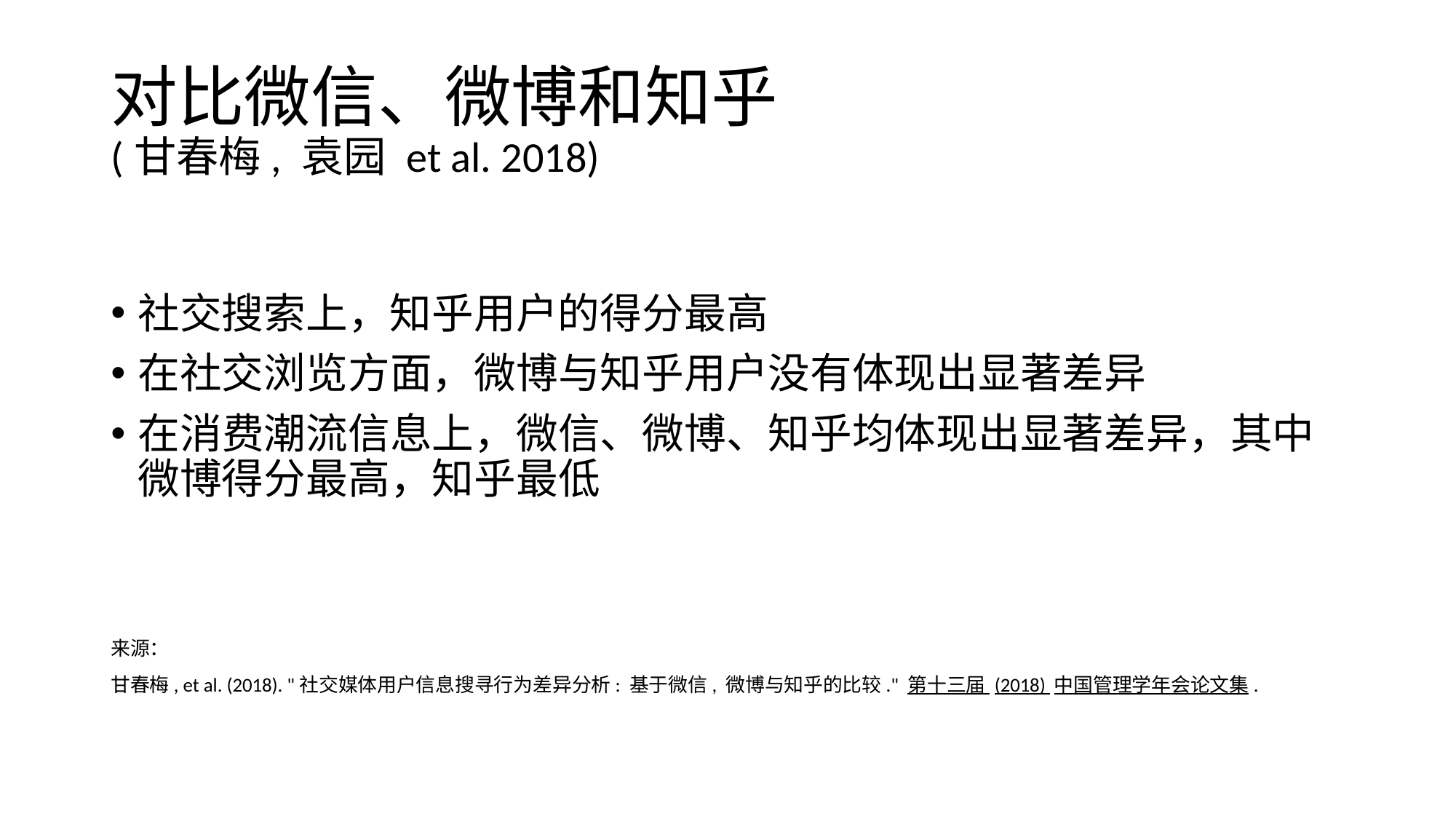

# 对比微信、微博和知乎 (甘春梅, 袁园 et al. 2018)
社交搜索上，知乎用户的得分最高
在社交浏览方面，微博与知乎用户没有体现出显著差异
在消费潮流信息上，微信、微博、知乎均体现出显著差异，其中微博得分最高，知乎最低

来源：
甘春梅, et al. (2018). "社交媒体用户信息搜寻行为差异分析: 基于微信, 微博与知乎的比较." 第十三届 (2018) 中国管理学年会论文集.